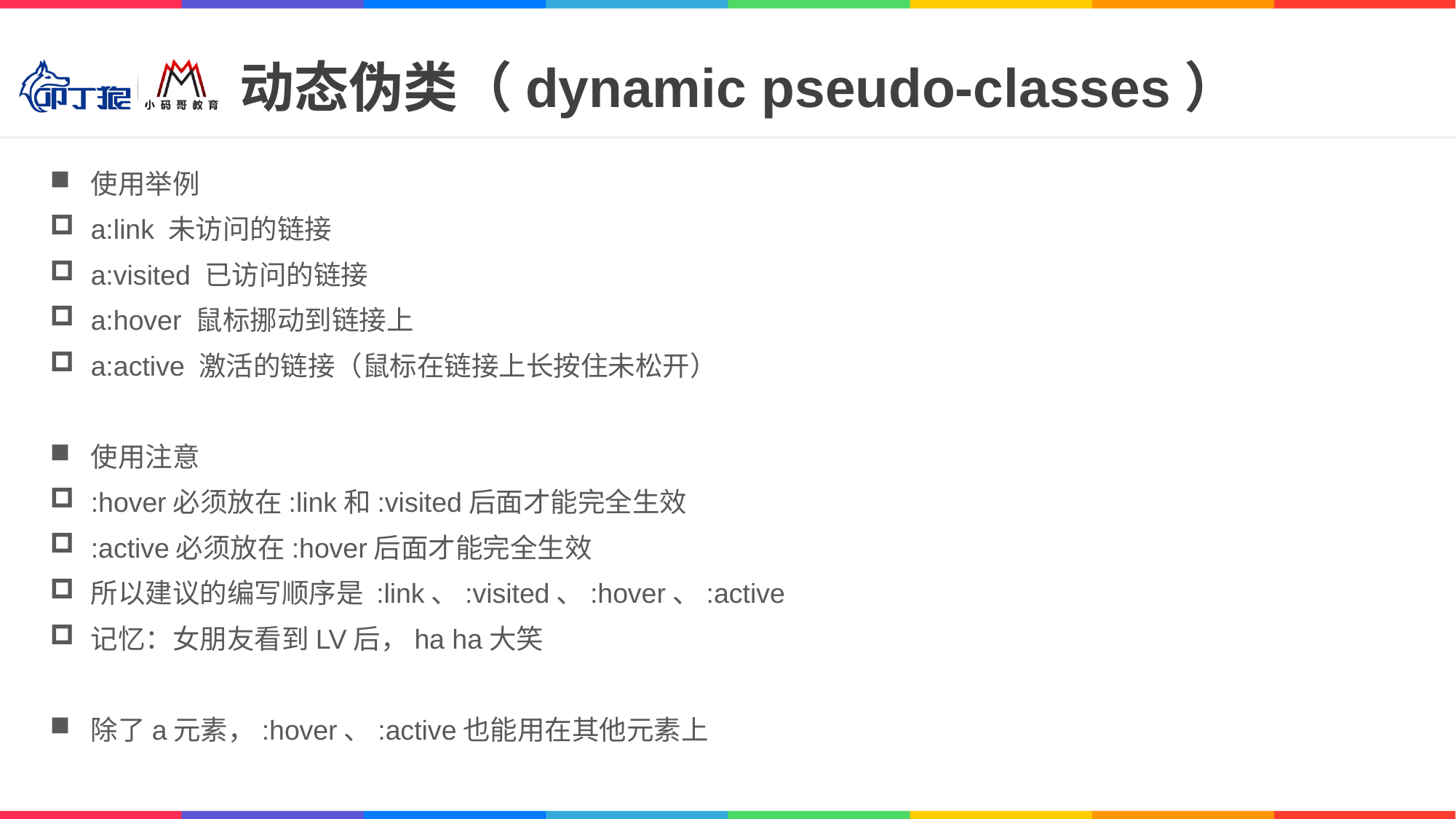

# 动态伪类（dynamic pseudo-classes）
使用举例
a:link 未访问的链接
a:visited 已访问的链接
a:hover 鼠标挪动到链接上
a:active 激活的链接（鼠标在链接上长按住未松开）

使用注意
:hover必须放在:link和:visited后面才能完全生效
:active必须放在:hover后面才能完全生效
所以建议的编写顺序是 :link、:visited、:hover、:active
记忆：女朋友看到LV后，ha ha大笑

除了a元素，:hover、:active也能用在其他元素上